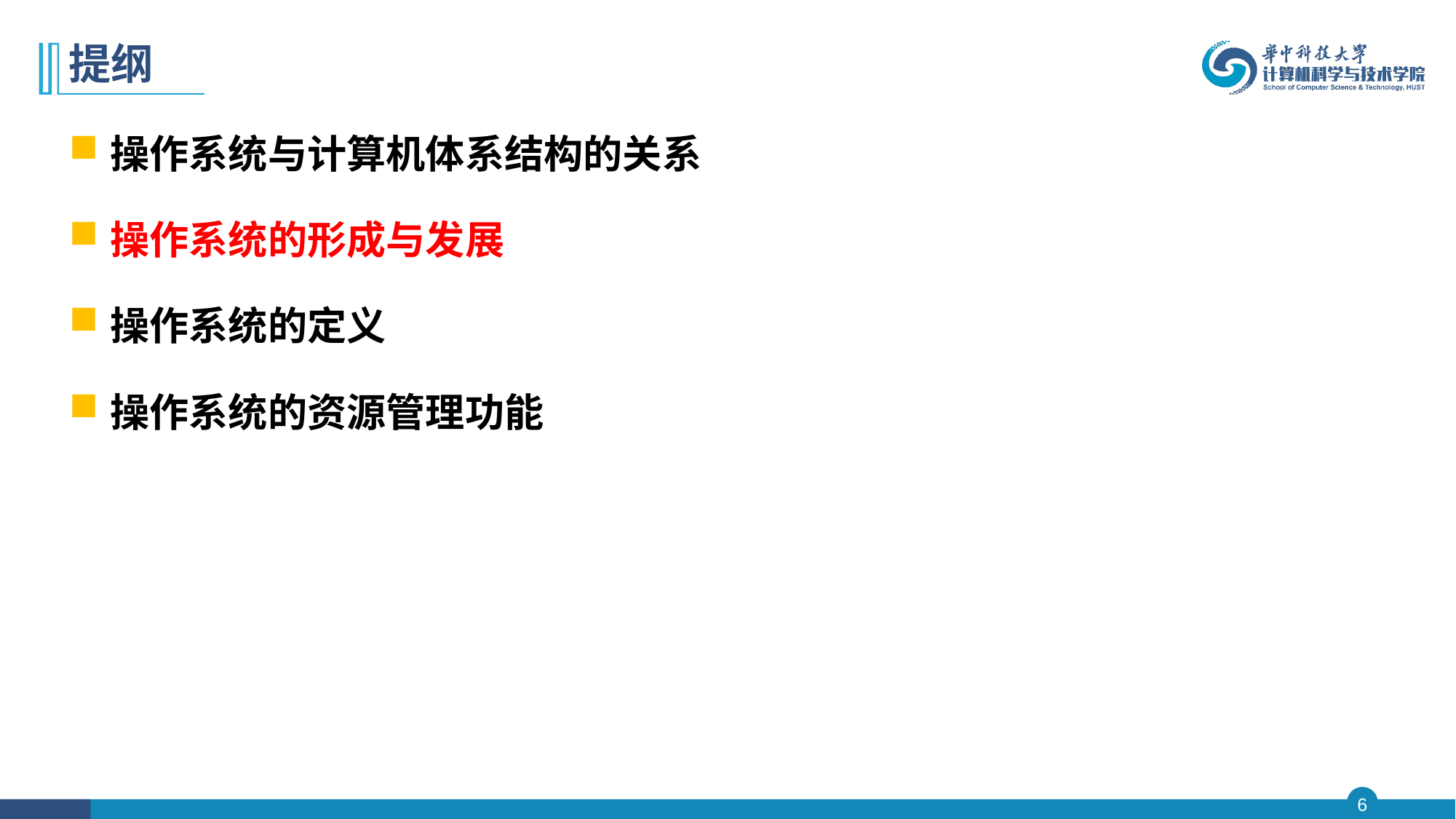

# 提纲
操作系统与计算机体系结构的关系
操作系统的形成与发展
操作系统的定义
操作系统的资源管理功能